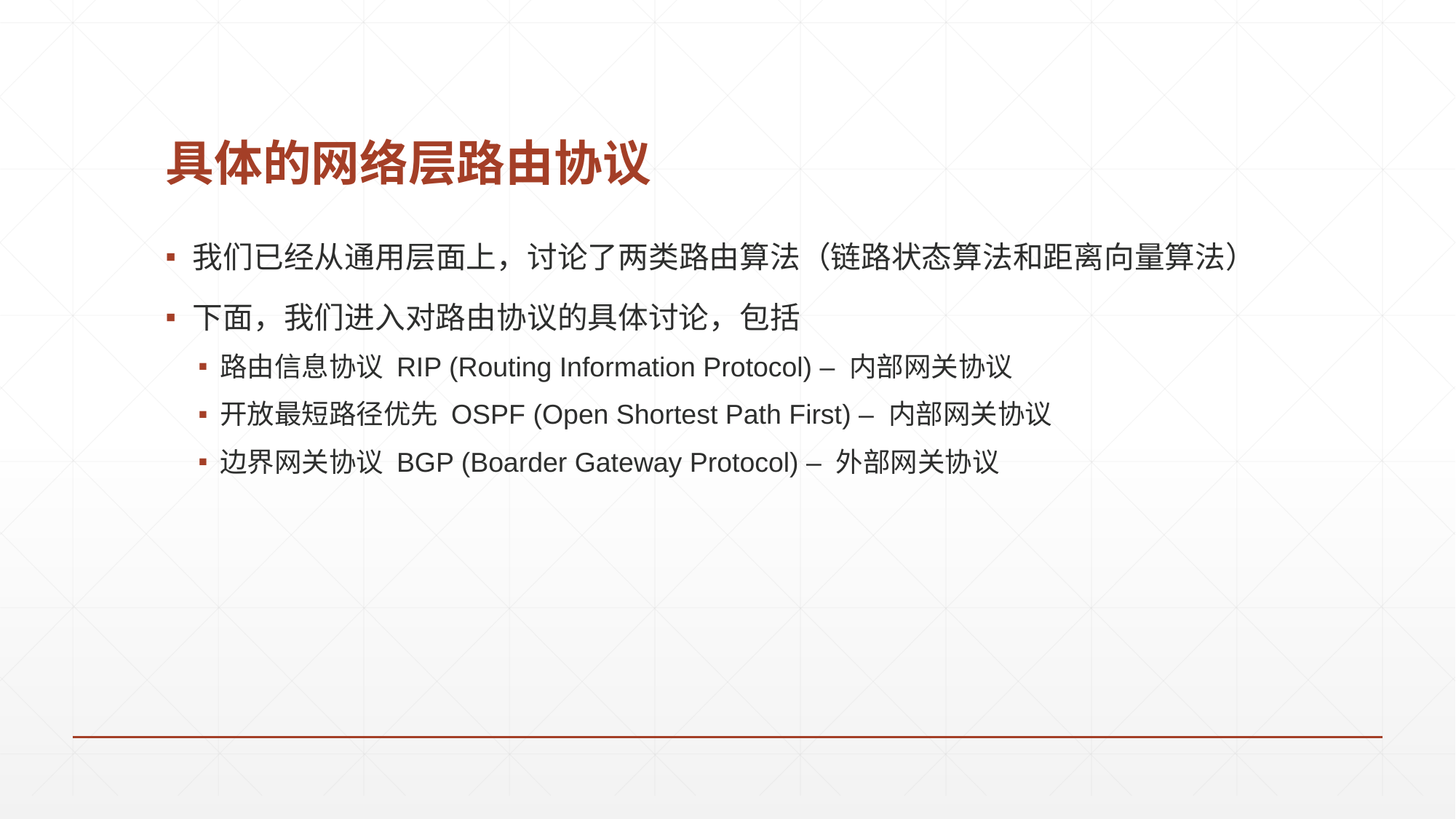

# 具体的网络层路由协议
我们已经从通用层面上，讨论了两类路由算法（链路状态算法和距离向量算法）
下面，我们进入对路由协议的具体讨论，包括
路由信息协议 RIP (Routing Information Protocol) – 内部网关协议
开放最短路径优先 OSPF (Open Shortest Path First) – 内部网关协议
边界网关协议 BGP (Boarder Gateway Protocol) – 外部网关协议